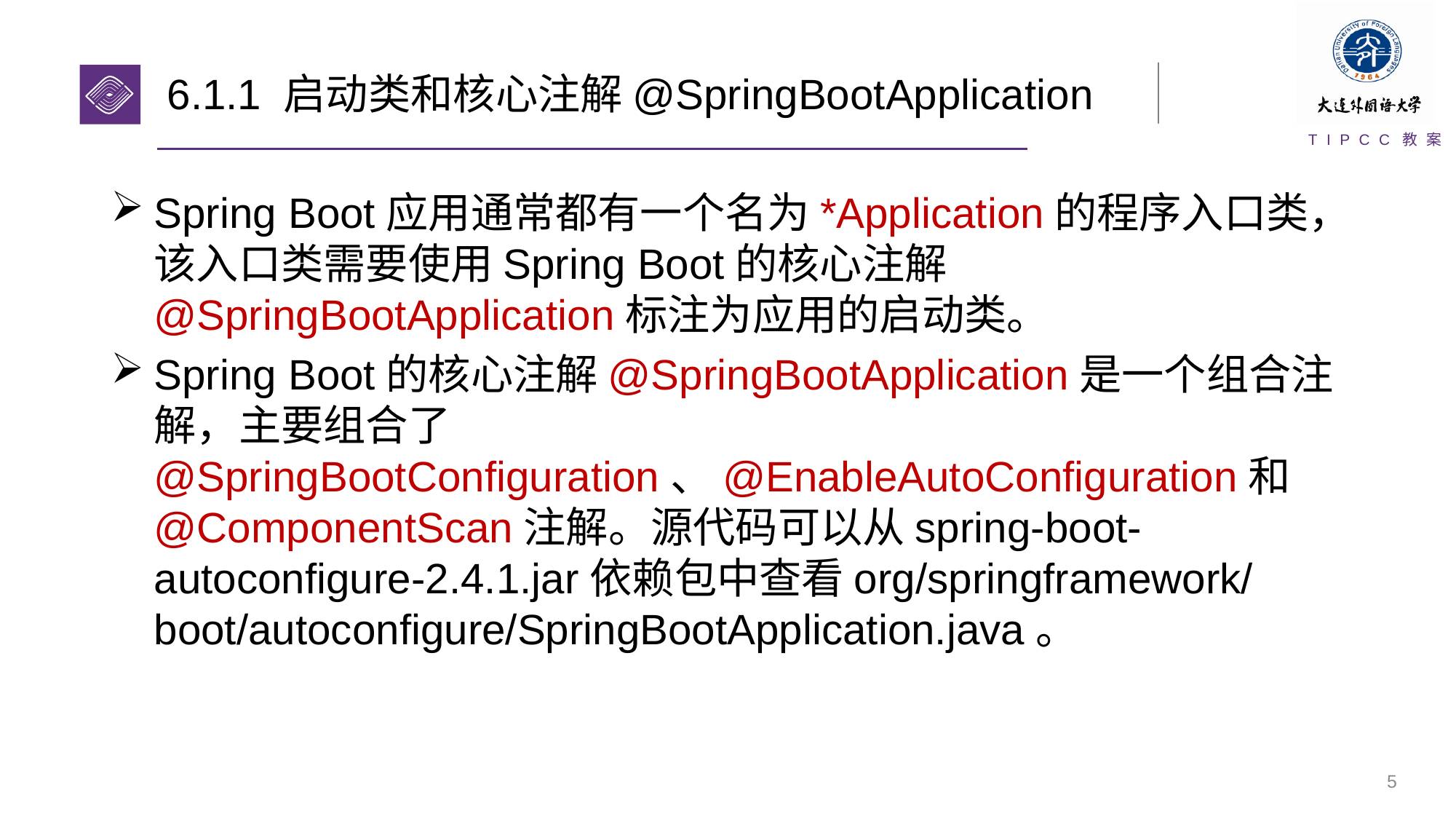

# 6.1.1 启动类和核心注解@SpringBootApplication
Spring Boot应用通常都有一个名为*Application的程序入口类，该入口类需要使用Spring Boot的核心注解@SpringBootApplication标注为应用的启动类。
Spring Boot的核心注解@SpringBootApplication是一个组合注解，主要组合了@SpringBootConfiguration、@EnableAutoConfiguration和@ComponentScan注解。源代码可以从spring-boot-autoconfigure-2.4.1.jar依赖包中查看org/springframework/boot/autoconfigure/SpringBootApplication.java。

5